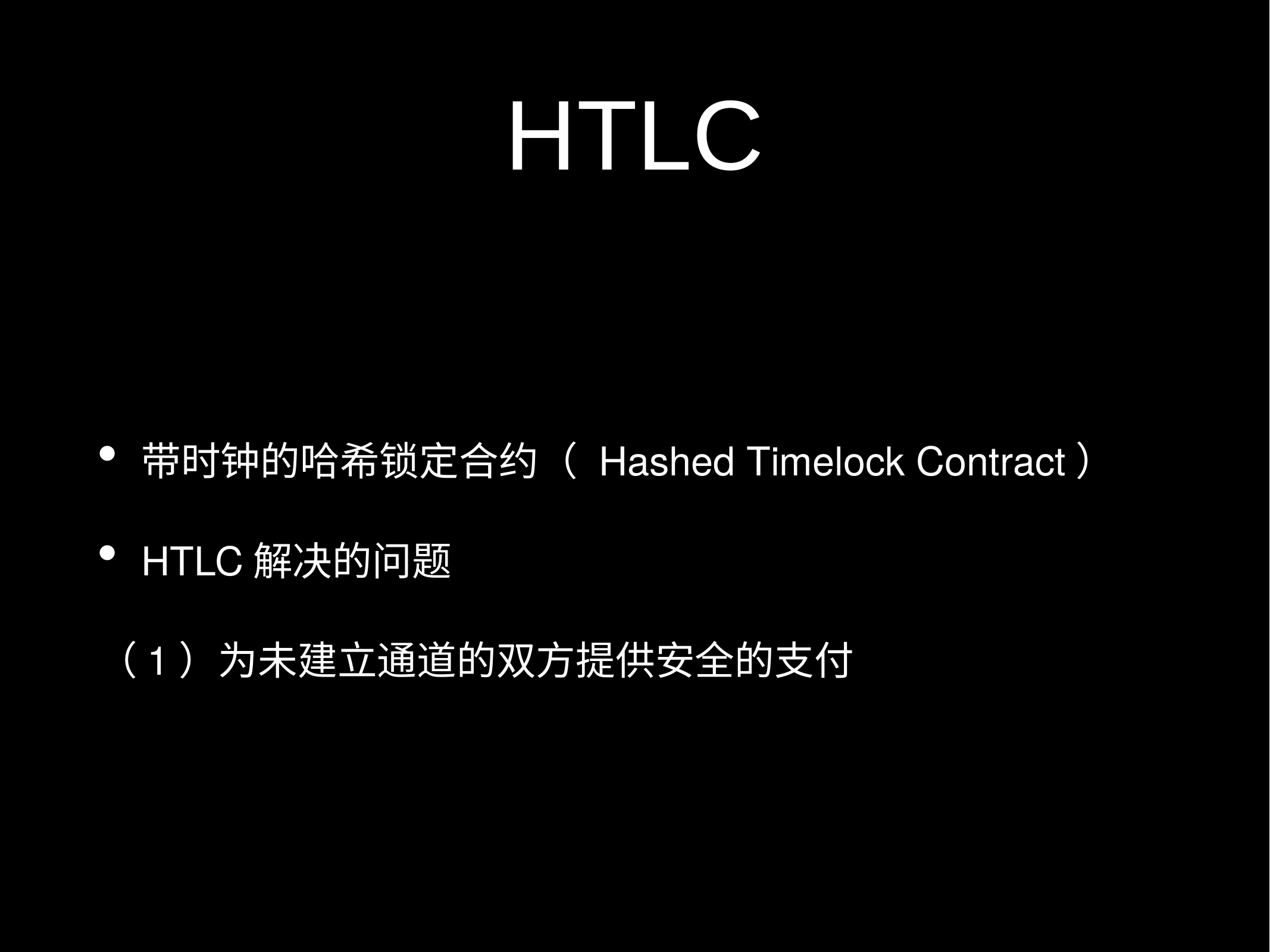

# HTLC
带时钟的哈希锁定合约（ Hashed Timelock Contract）
HTLC解决的问题
（1）为未建立通道的双方提供安全的支付